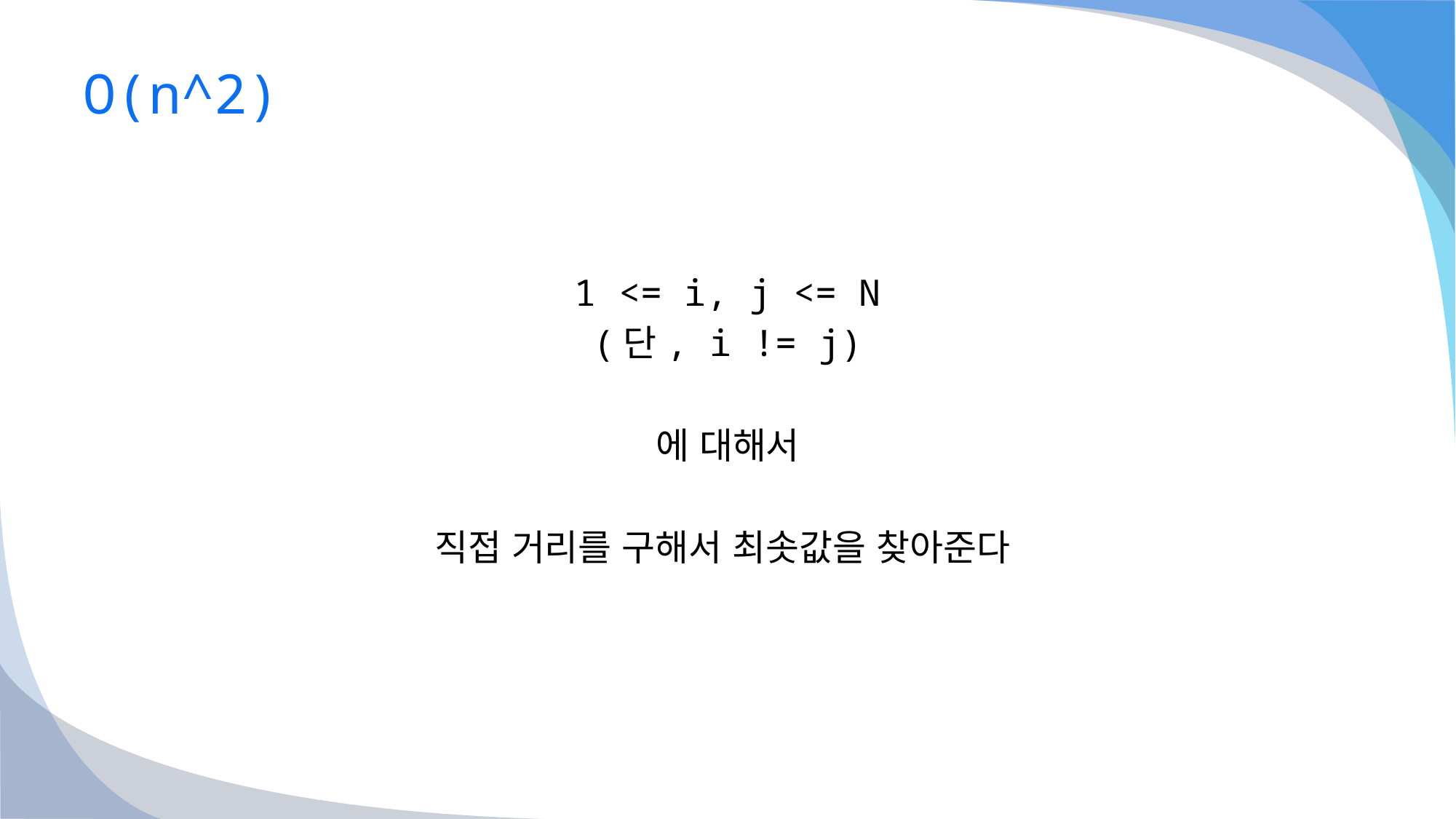

# O(n^2)

1 <= i, j <= N
(단, i != j)

에 대해서

직접 거리를 구해서 최솟값을 찾아준다